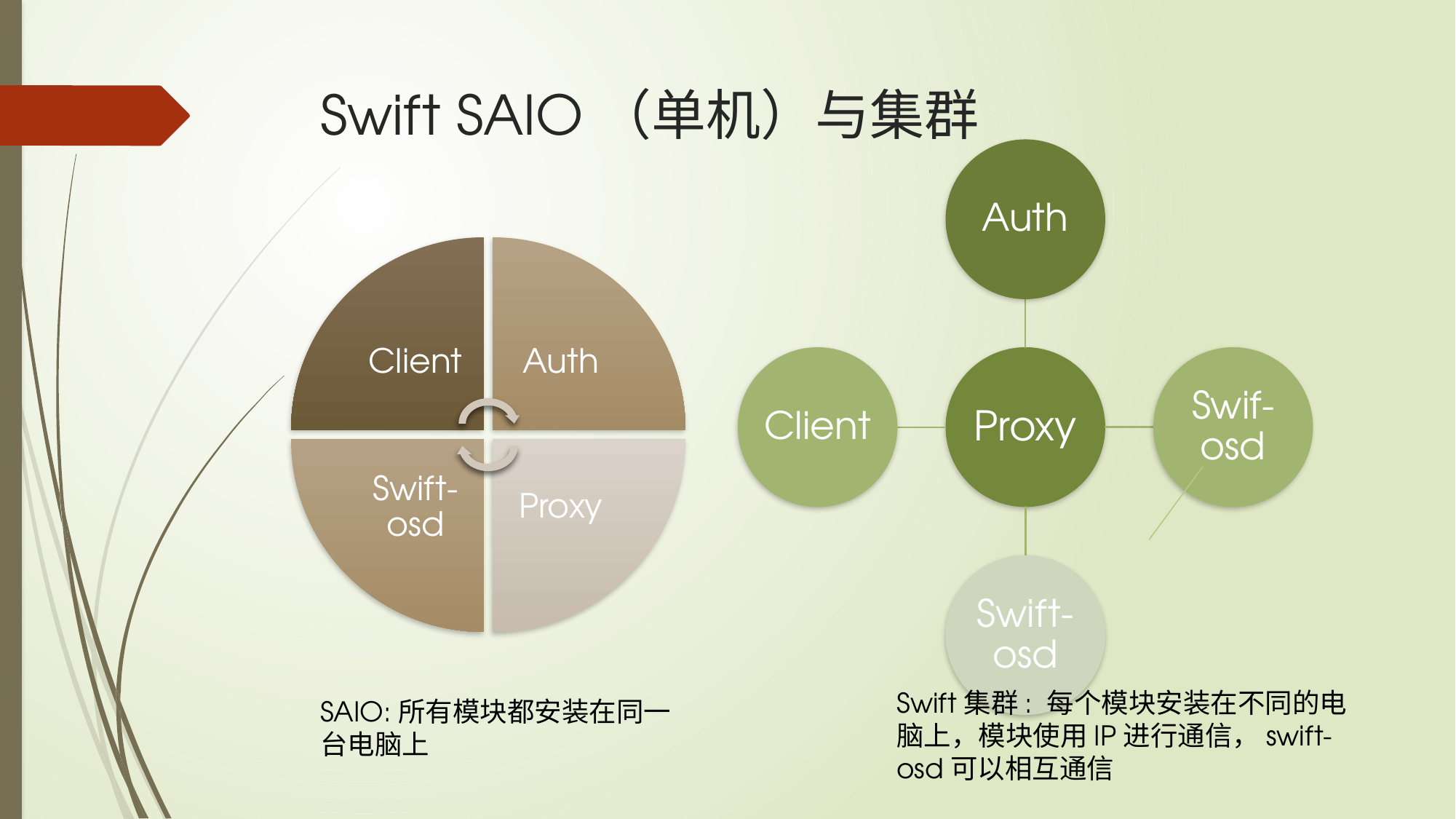

# Swift SAIO（单机）与集群
Proxy

Auth

Swif-osd

Swift-osd

Client
Client
Auth
Proxy
Swift-osd
Swift集群: 每个模块安装在不同的电脑上，模块使用IP进行通信，swift-osd可以相互通信
SAIO:所有模块都安装在同一台电脑上